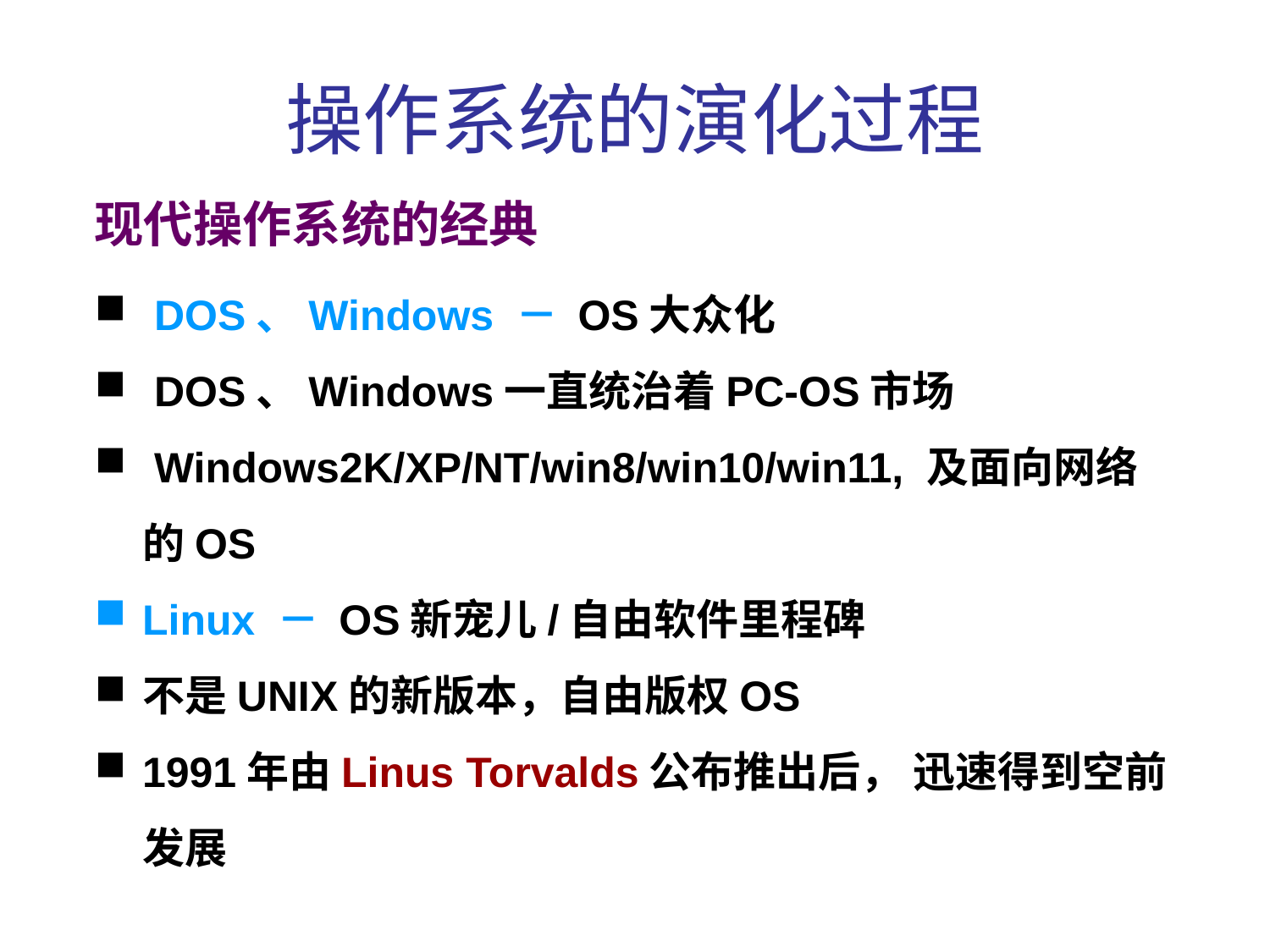

操作系统的演化过程
现代操作系统的经典
 DOS、Windows － OS大众化
 DOS、Windows一直统治着PC-OS市场
 Windows2K/XP/NT/win8/win10/win11, 及面向网络的OS
Linux － OS新宠儿/自由软件里程碑
不是UNIX的新版本，自由版权OS
1991年由Linus Torvalds公布推出后， 迅速得到空前发展